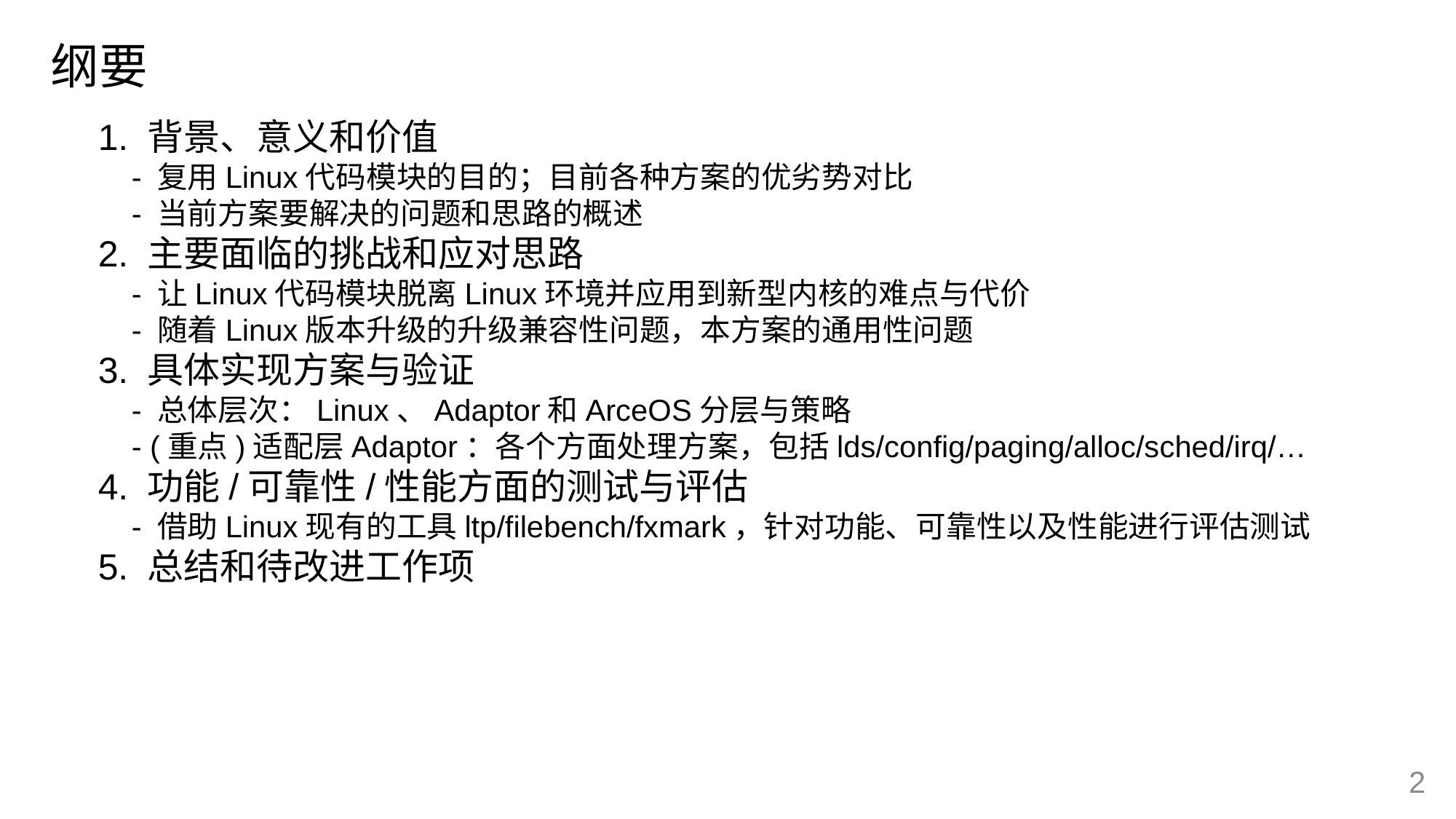

纲要
1. 背景、意义和价值
    - 复用Linux代码模块的目的；目前各种方案的优劣势对比
    - 当前方案要解决的问题和思路的概述
2. 主要面临的挑战和应对思路
    - 让Linux代码模块脱离Linux环境并应用到新型内核的难点与代价
    - 随着Linux版本升级的升级兼容性问题，本方案的通用性问题
3. 具体实现方案与验证
    - 总体层次：Linux、Adaptor和ArceOS分层与策略
    - (重点)适配层Adaptor：各个方面处理方案，包括lds/config/paging/alloc/sched/irq/…
4. 功能/可靠性/性能方面的测试与评估
    - 借助Linux现有的工具ltp/filebench/fxmark，针对功能、可靠性以及性能进行评估测试
5. 总结和待改进工作项
2